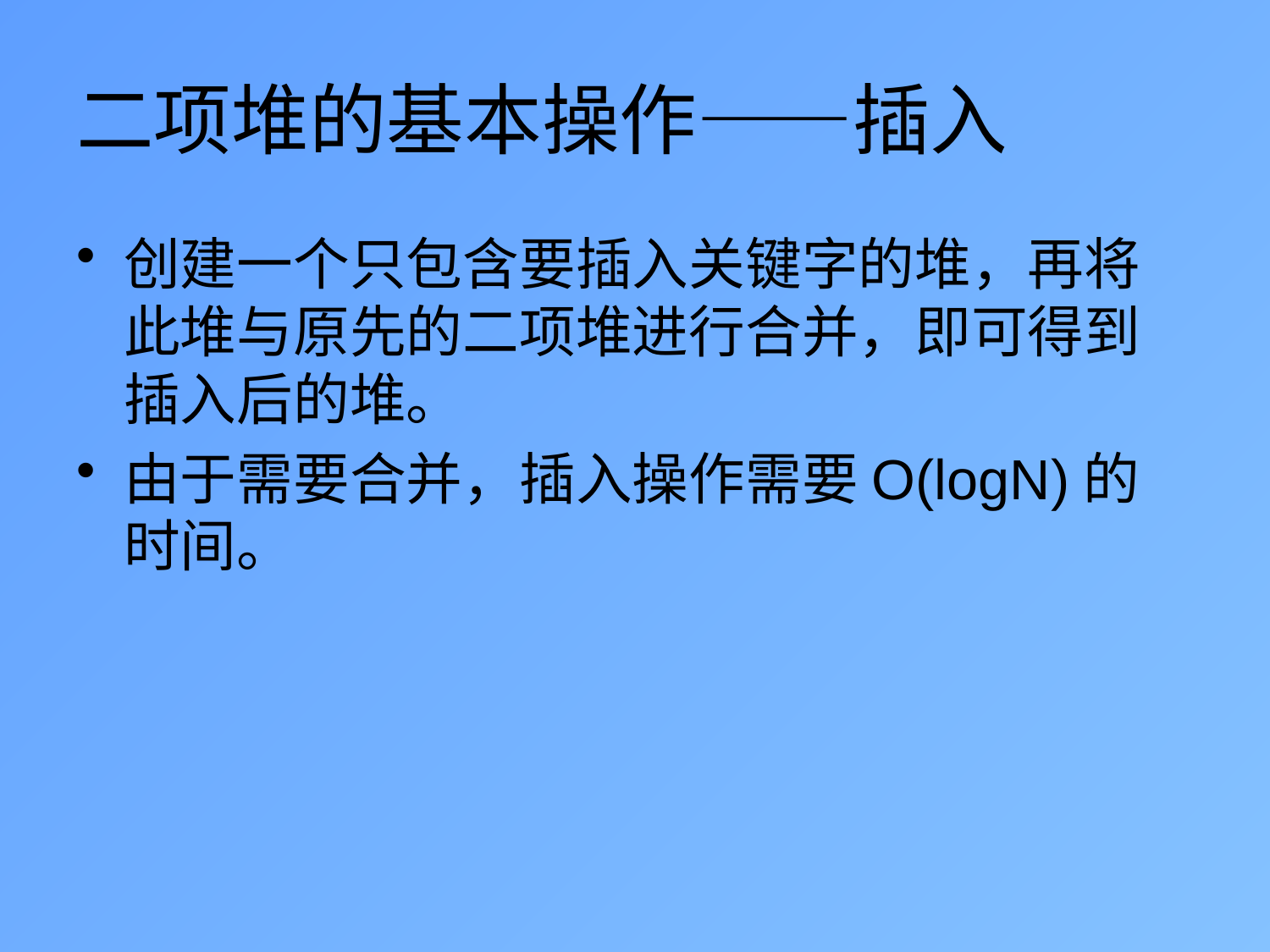

# 二项堆的基本操作——插入
创建一个只包含要插入关键字的堆，再将此堆与原先的二项堆进行合并，即可得到插入后的堆。
由于需要合并，插入操作需要O(logN)的时间。